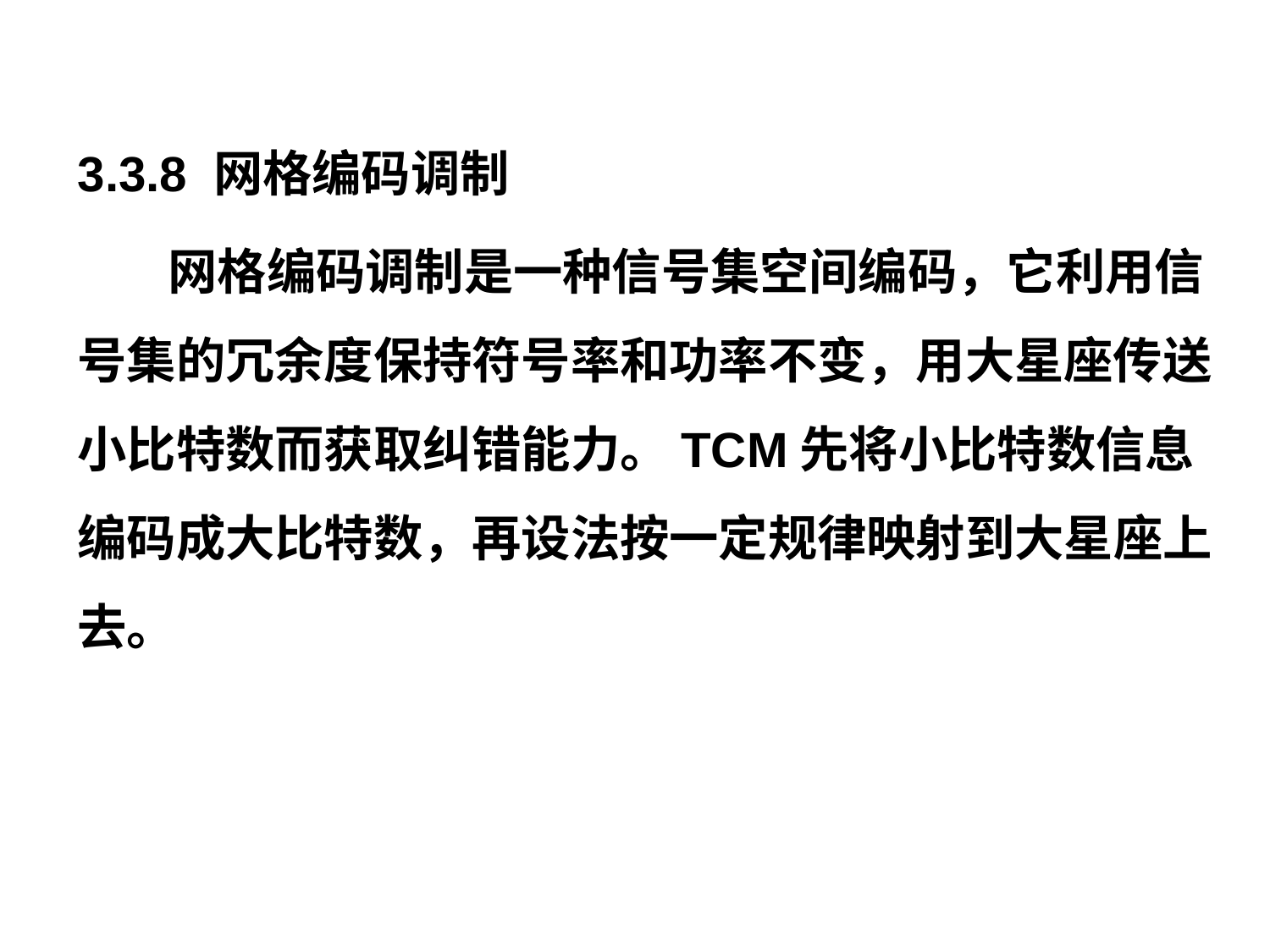

3.3.8 网格编码调制
       网格编码调制是一种信号集空间编码，它利用信号集的冗余度保持符号率和功率不变，用大星座传送小比特数而获取纠错能力。TCM先将小比特数信息编码成大比特数，再设法按一定规律映射到大星座上去。